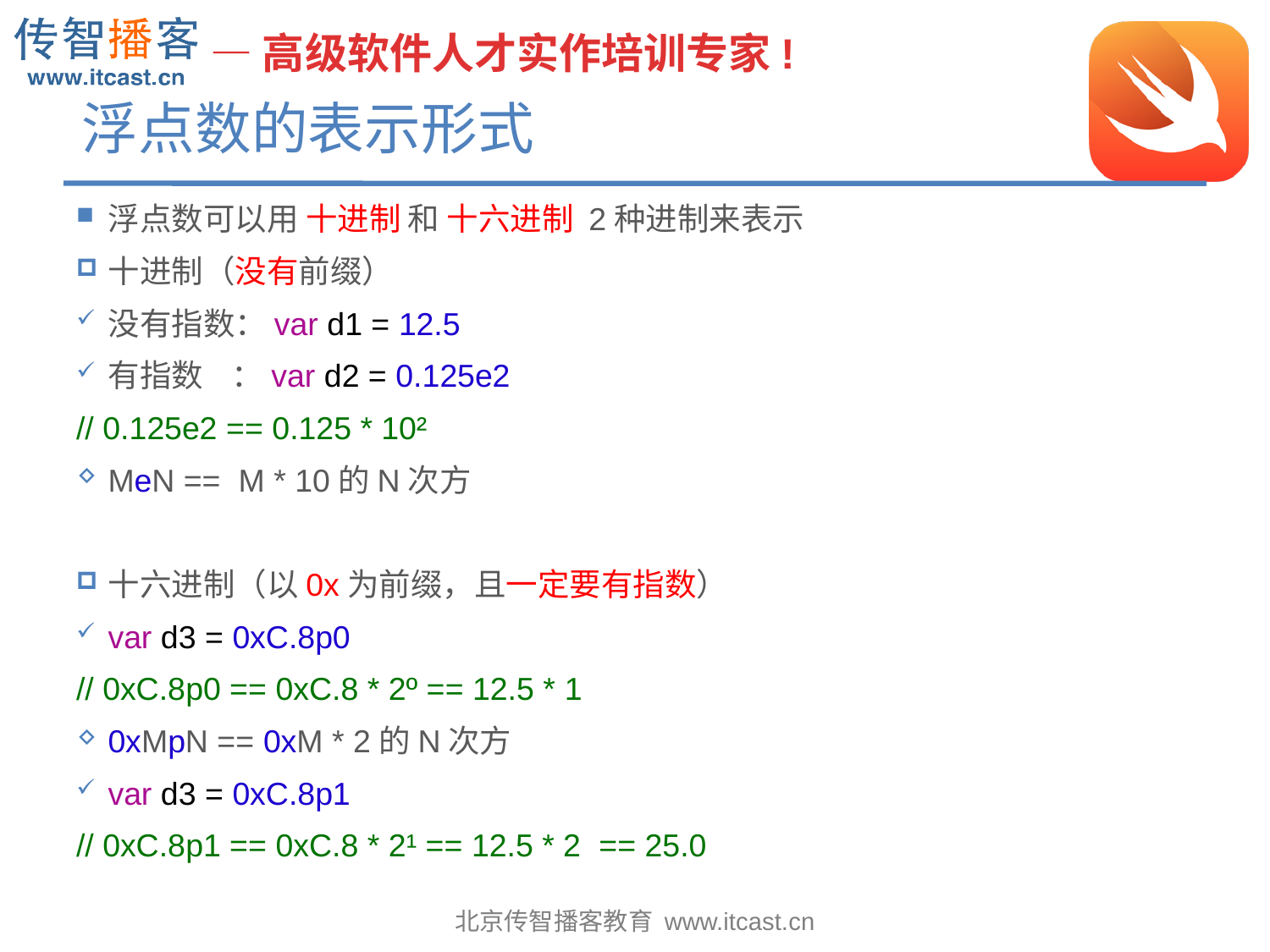

# 浮点数的表示形式
浮点数可以用 十进制 和 十六进制 2种进制来表示
十进制（没有前缀）
没有指数：var d1 = 12.5
有指数    ：var d2 = 0.125e2
// 0.125e2 == 0.125 * 10²
MeN ==  M * 10的N次方

十六进制（以0x为前缀，且一定要有指数）
var d3 = 0xC.8p0
// 0xC.8p0 == 0xC.8 * 2º == 12.5 * 1
0xMpN == 0xM * 2的N次方
var d3 = 0xC.8p1
// 0xC.8p1 == 0xC.8 * 2¹ == 12.5 * 2  == 25.0